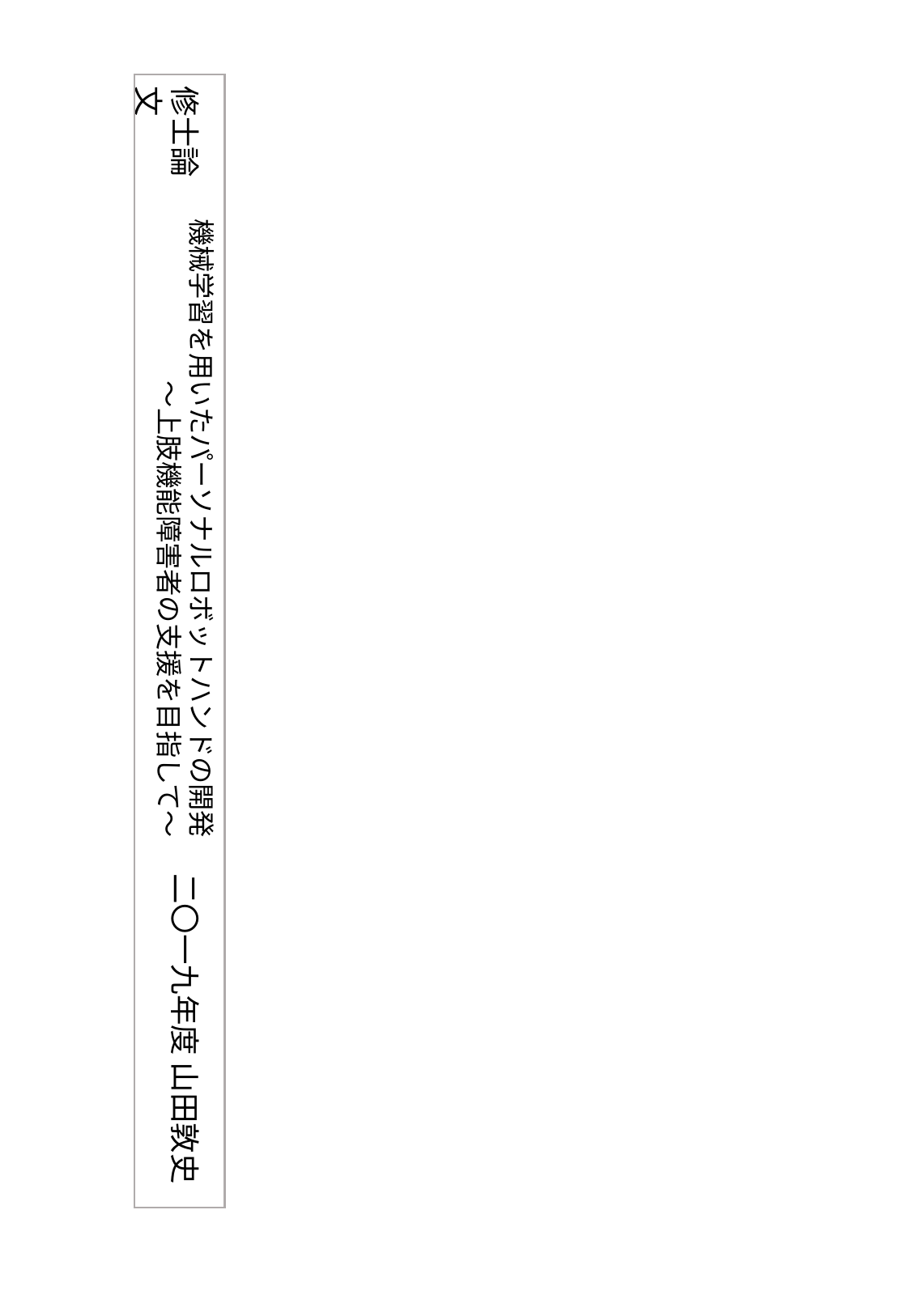

修士論文
機械学習を用いたパーソナルロボットハンドの開発
～上肢機能障害者の支援を目指して～
二〇一九年度 山田敦史